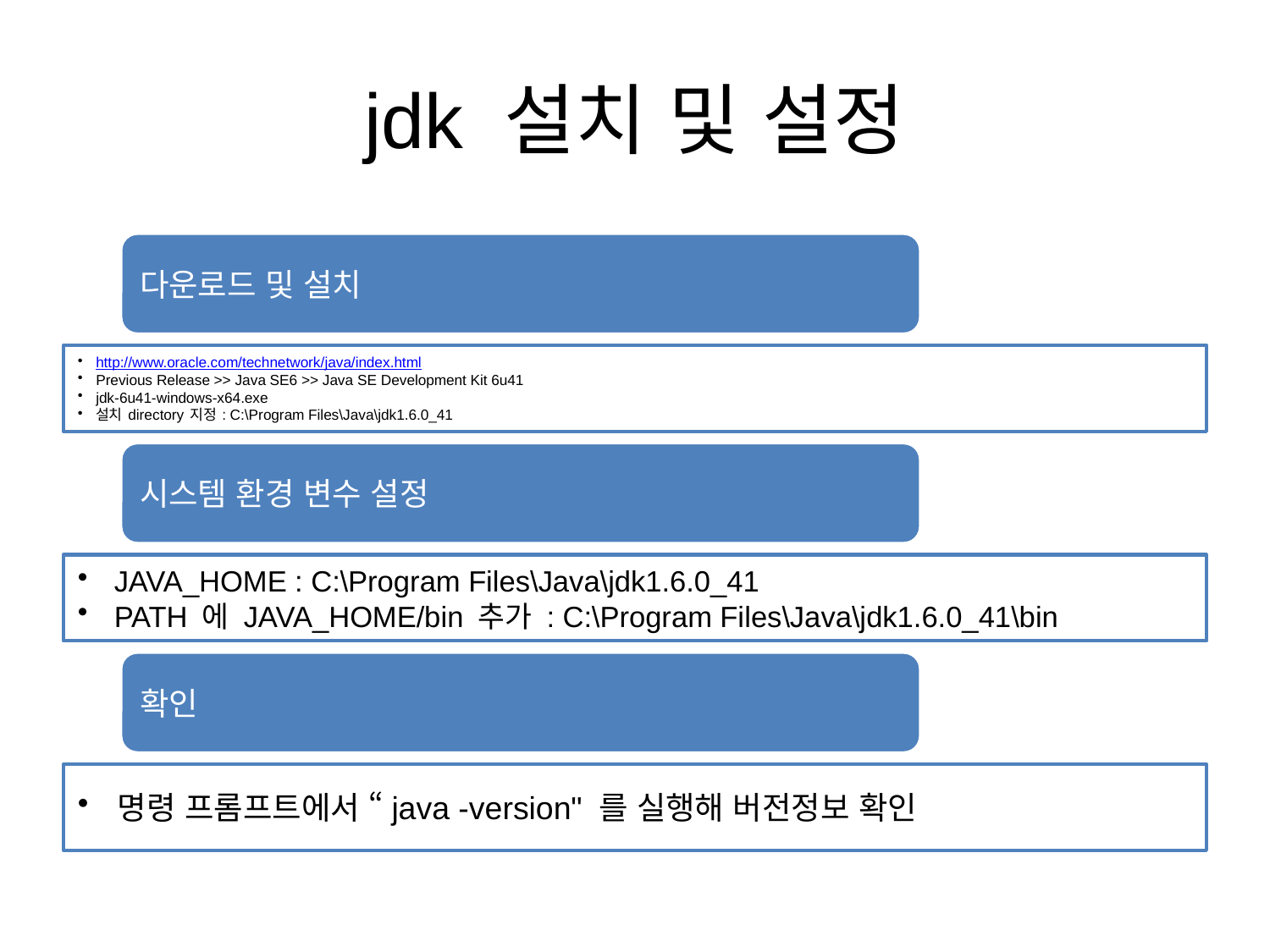

# jdk 설치 및 설정
다운로드 및 설치
시스템 환경 변수 설정
확인
http://www.oracle.com/technetwork/java/index.html
jdk-6u41-windows-x64.exe
설치 directory 지정 : C:\Program Files\Java\jdk1.6.0_41
JAVA_HOME : C:\Program Files\Java\jdk1.6.0_41
PATH 에 JAVA_HOME/bin 추가 : C:\Program Files\Java\jdk1.6.0_41\bin
명령 프롬프트에서 “java -version" 를 실행해 버전정보 확인
Previous Release >> Java SE6 >> Java SE Development Kit 6u41